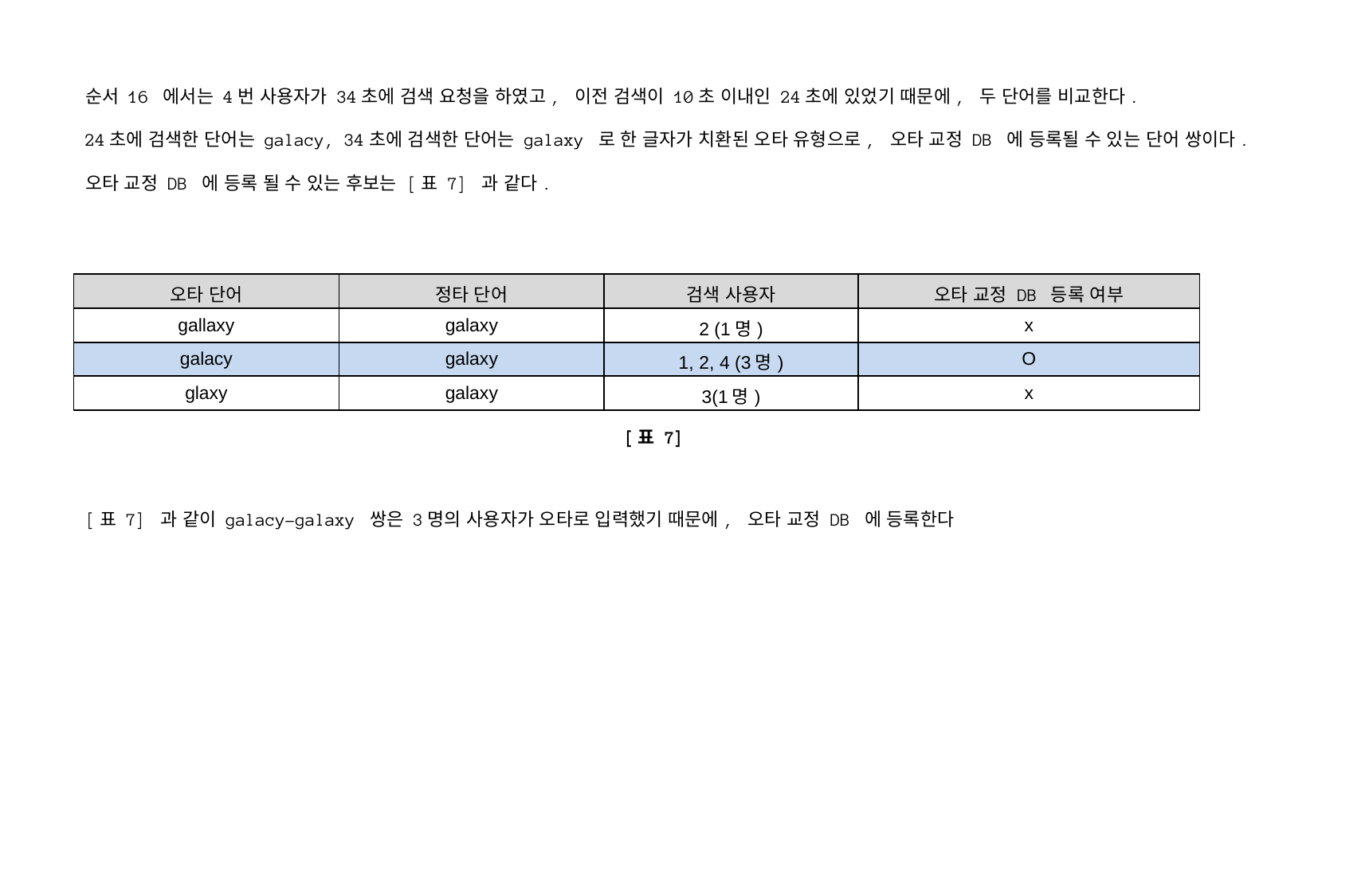

순서 16 에서는 4번 사용자가 34초에 검색 요청을 하였고, 이전 검색이 10초 이내인 24초에 있었기 때문에, 두 단어를 비교한다.

24초에 검색한 단어는 galacy, 34초에 검색한 단어는 galaxy 로 한 글자가 치환된 오타 유형으로, 오타 교정 DB 에 등록될 수 있는 단어 쌍이다.

오타 교정 DB 에 등록 될 수 있는 후보는 [표 7] 과 같다.

| 오타 단어 | 정타 단어 | 검색 사용자 | 오타 교정 DB 등록 여부 |
| --- | --- | --- | --- |
| gallaxy | galaxy | 2 (1명) | x |
| galacy | galaxy | 1, 2, 4 (3명) | O |
| glaxy | galaxy | 3(1명) | x |
[표 7]
[표 7] 과 같이 galacy-galaxy 쌍은 3명의 사용자가 오타로 입력했기 때문에, 오타 교정 DB 에 등록한다